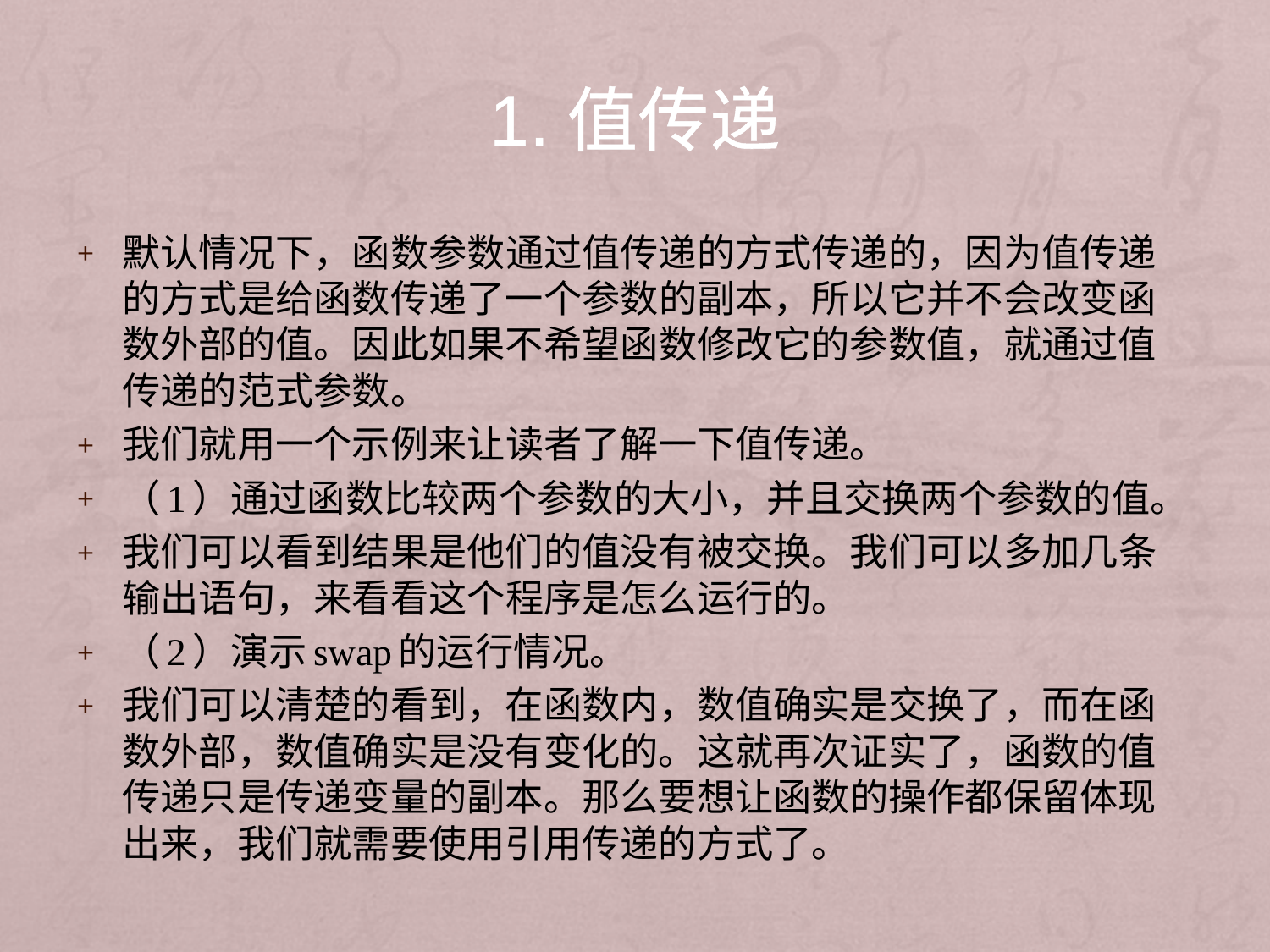

# 1.值传递
默认情况下，函数参数通过值传递的方式传递的，因为值传递的方式是给函数传递了一个参数的副本，所以它并不会改变函数外部的值。因此如果不希望函数修改它的参数值，就通过值传递的范式参数。
我们就用一个示例来让读者了解一下值传递。
（1）通过函数比较两个参数的大小，并且交换两个参数的值。
我们可以看到结果是他们的值没有被交换。我们可以多加几条输出语句，来看看这个程序是怎么运行的。
（2）演示swap的运行情况。
我们可以清楚的看到，在函数内，数值确实是交换了，而在函数外部，数值确实是没有变化的。这就再次证实了，函数的值传递只是传递变量的副本。那么要想让函数的操作都保留体现出来，我们就需要使用引用传递的方式了。